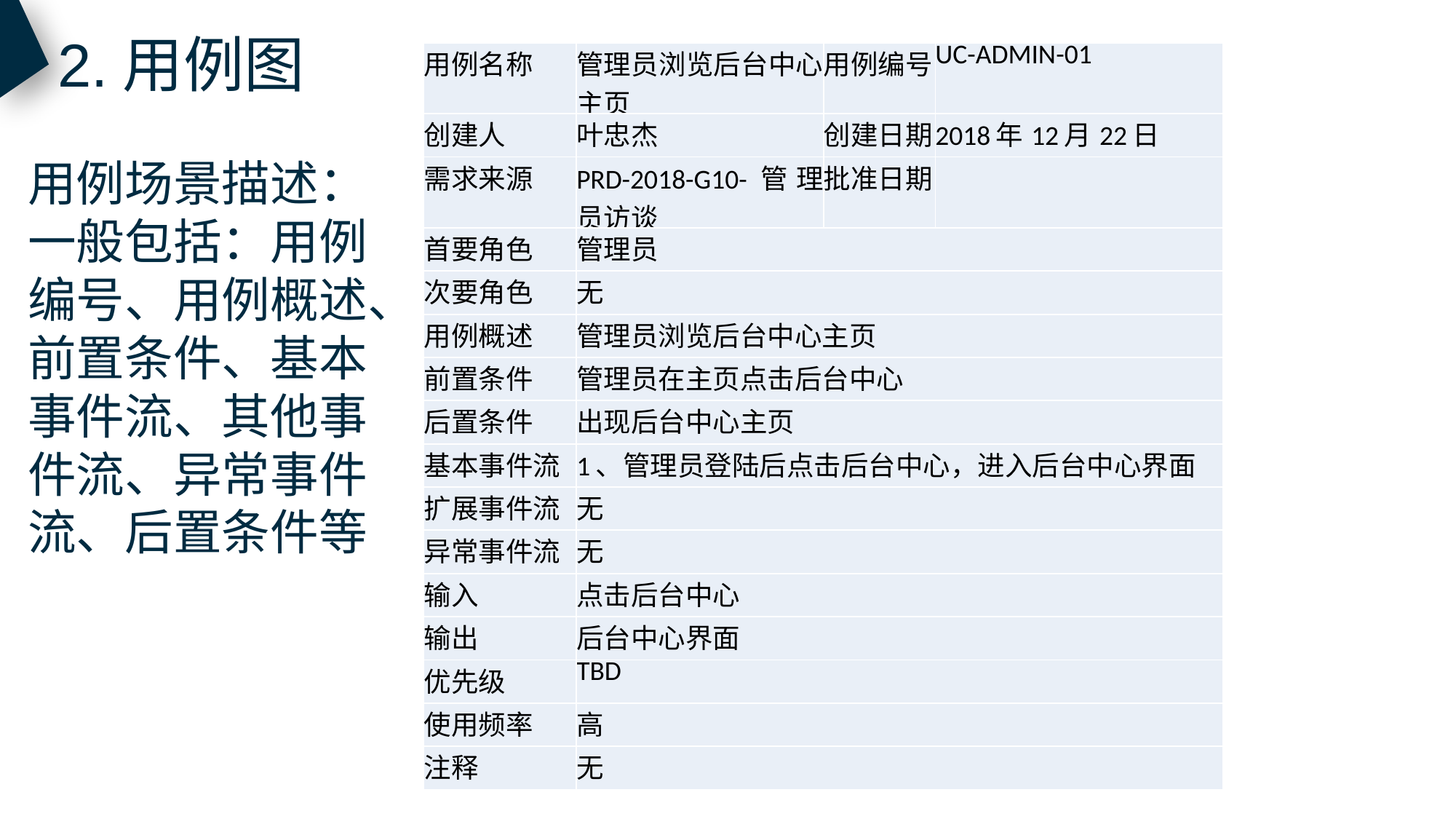

2.用例图
| 用例名称 | 管理员浏览后台中心主页 | 用例编号 | UC-ADMIN-01 |
| --- | --- | --- | --- |
| 创建人 | 叶忠杰 | 创建日期 | 2018年12月22日 |
| 需求来源 | PRD-2018-G10-管理员访谈 | 批准日期 |  |
| 首要角色 | 管理员 |  |  |
| 次要角色 | 无 |  |  |
| 用例概述 | 管理员浏览后台中心主页 |  |  |
| 前置条件 | 管理员在主页点击后台中心 |  |  |
| 后置条件 | 出现后台中心主页 |  |  |
| 基本事件流 | 1、管理员登陆后点击后台中心，进入后台中心界面 |  |  |
| 扩展事件流 | 无 |  |  |
| 异常事件流 | 无 |  |  |
| 输入 | 点击后台中心 |  |  |
| 输出 | 后台中心界面 |  |  |
| 优先级 | TBD |  |  |
| 使用频率 | 高 |  |  |
| 注释 | 无 |  |  |
用例场景描述：
一般包括：用例编号、用例概述、
前置条件、基本事件流、其他事件流、异常事件流、后置条件等